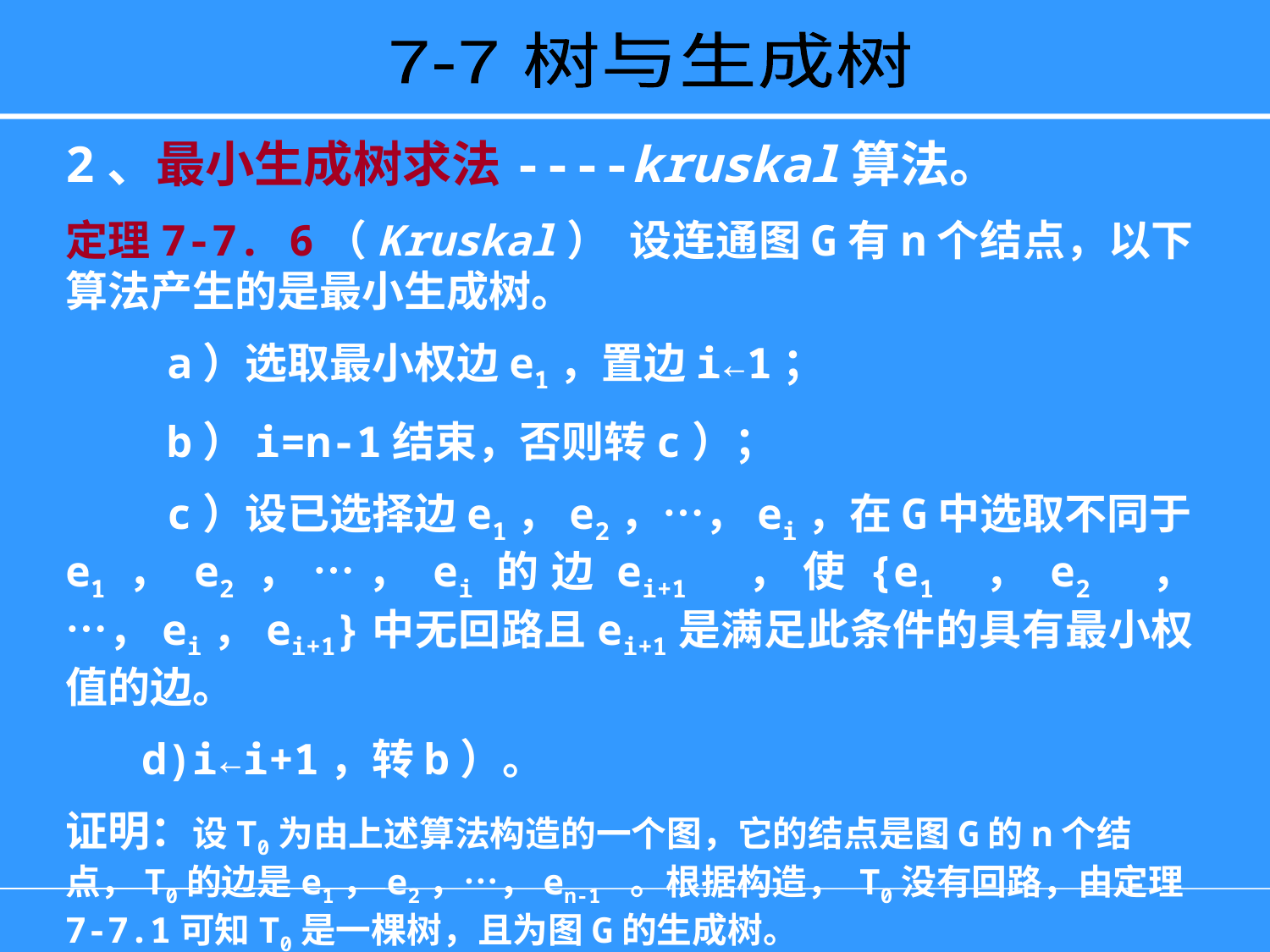

7-7 树与生成树

2、最小生成树求法----kruskal算法。
定理7-7. 6（Kruskal）  设连通图G有n个结点，以下算法产生的是最小生成树。
    a）选取最小权边e1，置边i←1；
    b）i=n-1结束，否则转c）；
    c）设已选择边e1，e2，…，ei，在G中选取不同于e1，e2，…，ei的边ei+1 ，使{e1 ，e2 ，…，ei，ei+1}中无回路且ei+1是满足此条件的具有最小权值的边。
   d)i←i+1，转b）。
证明：设T0为由上述算法构造的一个图，它的结点是图G的n个结点，T0的边是e1，e2，…，en-1 。根据构造， T0没有回路，由定理7-7.1可知T0是一棵树，且为图G的生成树。